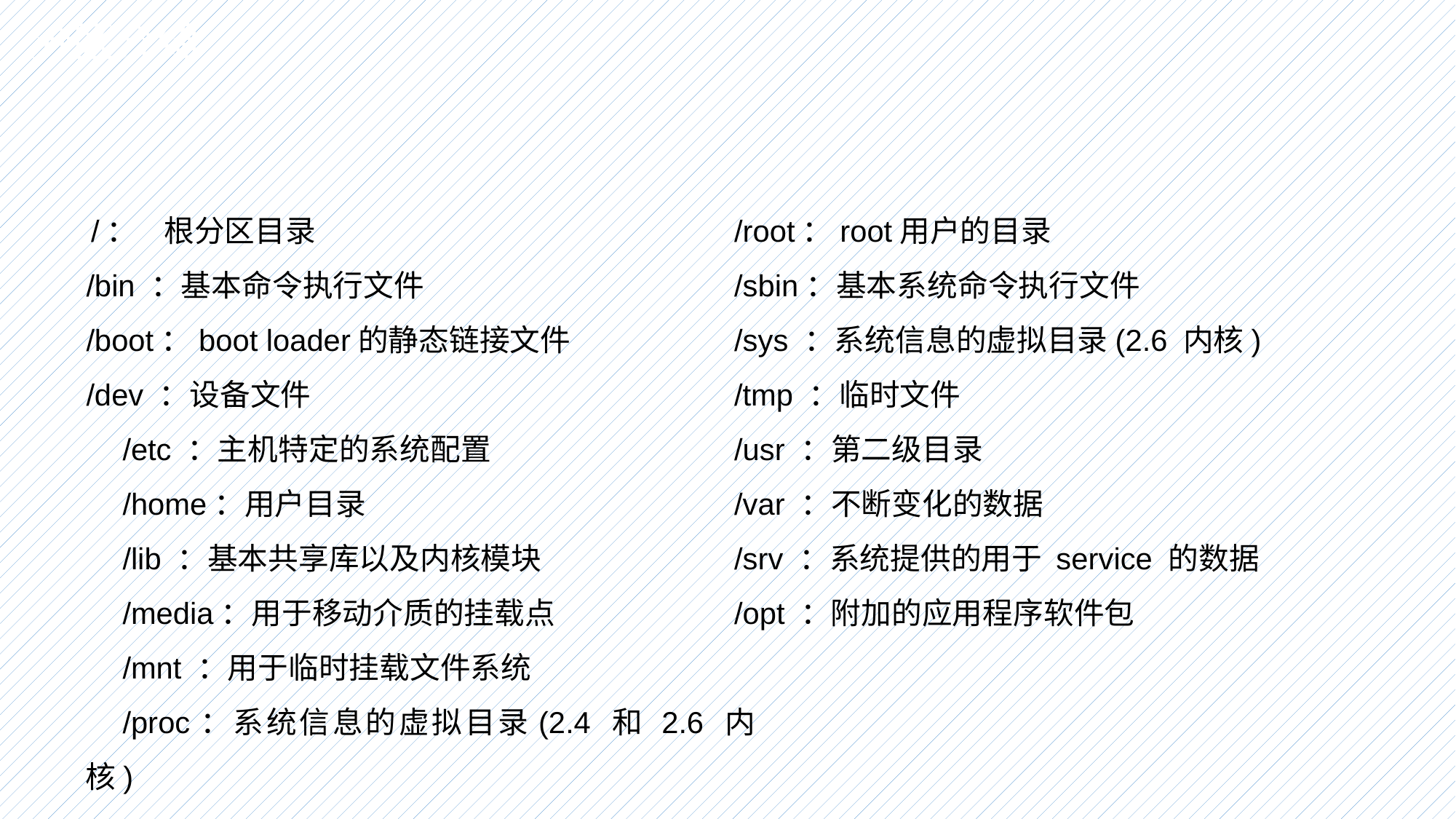

分区介绍
     /：    根分区目录
/bin ：基本命令执行文件
/boot：boot loader的静态链接文件
/dev ：设备文件
/etc ：主机特定的系统配置
/home：用户目录
/lib ：基本共享库以及内核模块
/media：用于移动介质的挂载点
/mnt ：用于临时挂载文件系统
/proc：系统信息的虚拟目录(2.4 和 2.6 内核)
/root：root用户的目录
/sbin：基本系统命令执行文件
/sys ：系统信息的虚拟目录(2.6 内核)
/tmp ：临时文件
/usr ：第二级目录
/var ：不断变化的数据
/srv ：系统提供的用于 service 的数据
/opt ：附加的应用程序软件包